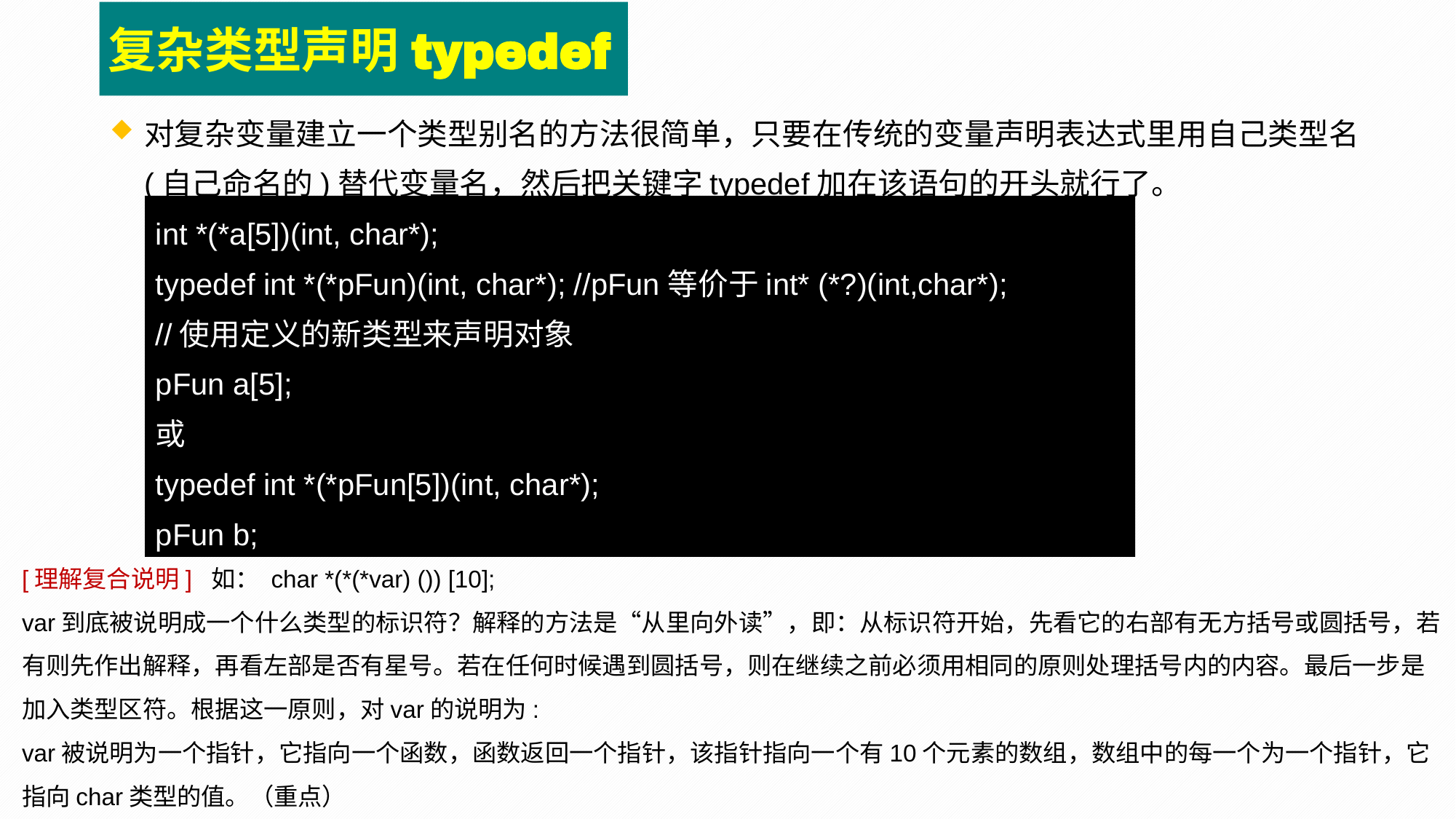

复杂类型声明typedef
对复杂变量建立一个类型别名的方法很简单，只要在传统的变量声明表达式里用自己类型名(自己命名的)替代变量名，然后把关键字typedef加在该语句的开头就行了。
int *(*a[5])(int, char*);
typedef int *(*pFun)(int, char*); //pFun等价于int* (*?)(int,char*);
//使用定义的新类型来声明对象
pFun a[5];
或
typedef int *(*pFun[5])(int, char*);
pFun b;
重点
[理解复合说明]  如： char *(*(*var) ()) [10];
var到底被说明成一个什么类型的标识符？解释的方法是“从里向外读”，即：从标识符开始，先看它的右部有无方括号或圆括号，若有则先作出解释，再看左部是否有星号。若在任何时候遇到圆括号，则在继续之前必须用相同的原则处理括号内的内容。最后一步是加入类型区符。根据这一原则，对var的说明为:
var被说明为一个指针，它指向一个函数，函数返回一个指针，该指针指向一个有10个元素的数组，数组中的每一个为一个指针，它指向char类型的值。（重点）